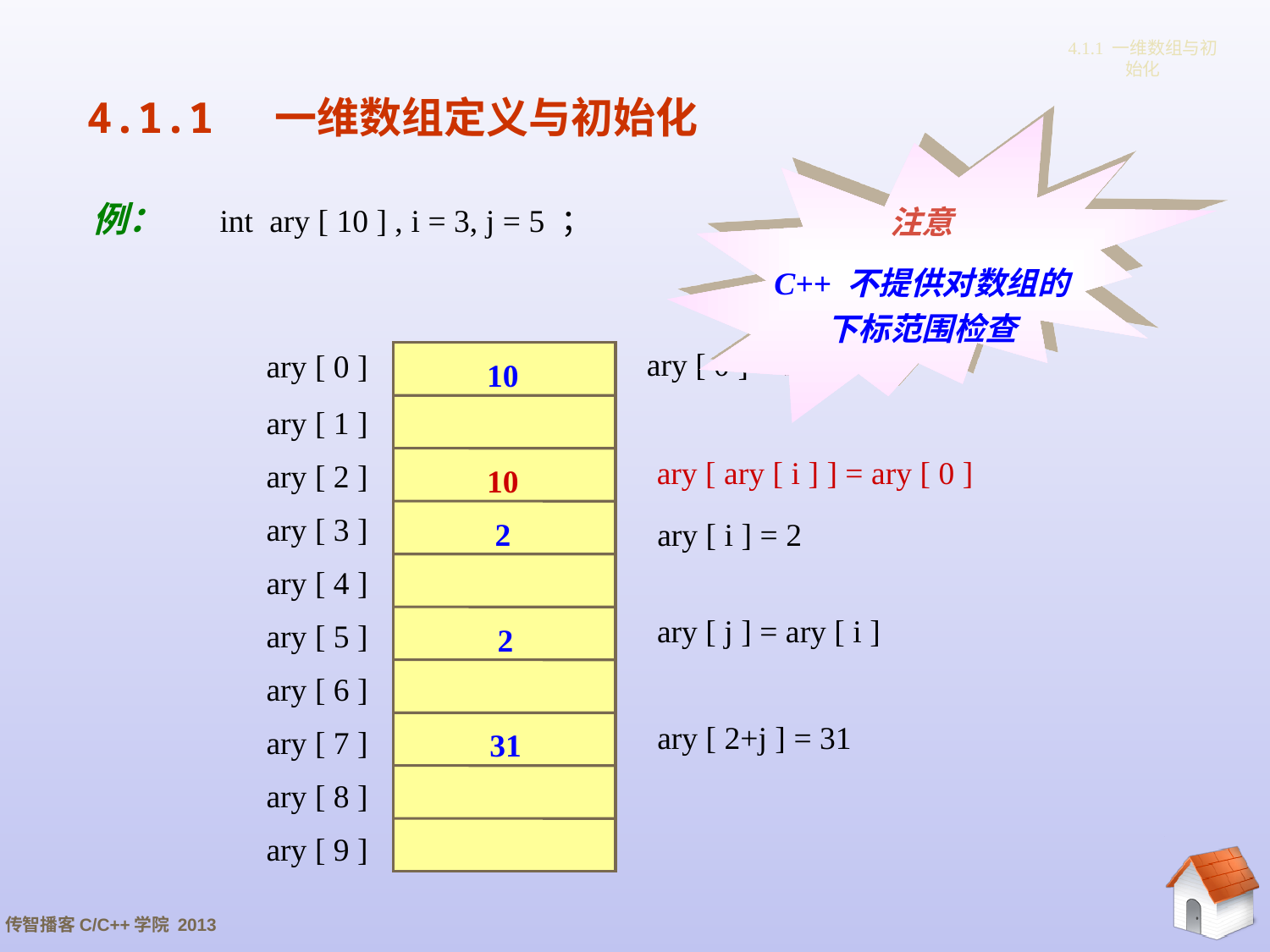

# 4.1.1 一维数组与初始化
4.1.1  一维数组定义与初始化
注意
C++ 不提供对数组的
下标范围检查
例：	int  ary [ 10 ] , i = 3, j = 5 ；
ary [ 0 ]
ary [ 1 ]
ary [ 2 ]
ary [ 3 ]
ary [ 4 ]
ary [ 5 ]
ary [ 6 ]
ary [ 7 ]
ary [ 8 ]
ary [ 9 ]

ary [ 0 ] = 10
10
ary [ ary [ i ] ] = ary [ 0 ]
10
2
ary [ i ] = 2
ary [ j ] = ary [ i ]
2
ary [ 2+j ] = 31
31